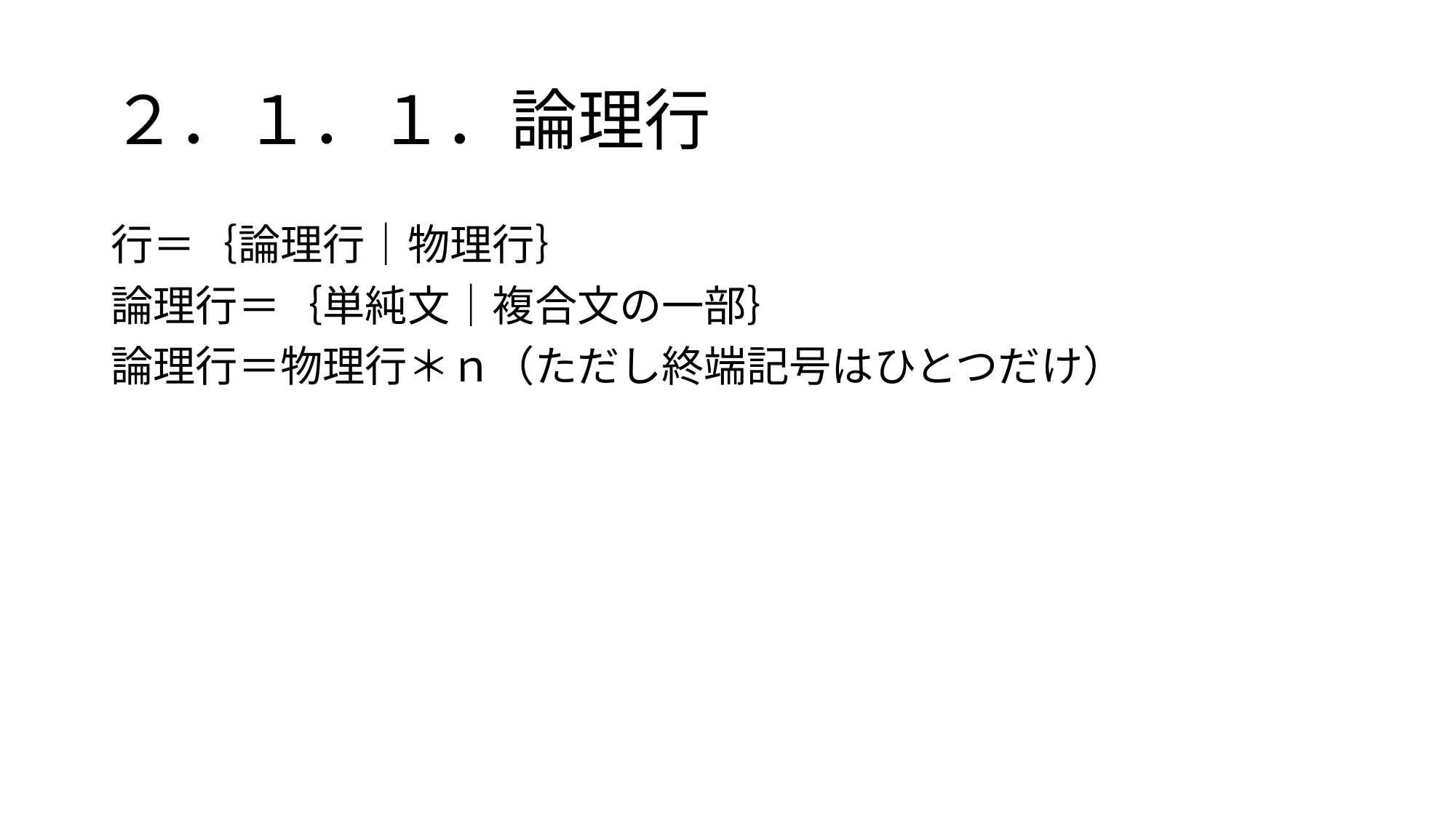

# ２．１．１．論理行
行＝｛論理行｜物理行｝
論理行＝｛単純文｜複合文の一部｝
論理行＝物理行＊ｎ（ただし終端記号はひとつだけ）